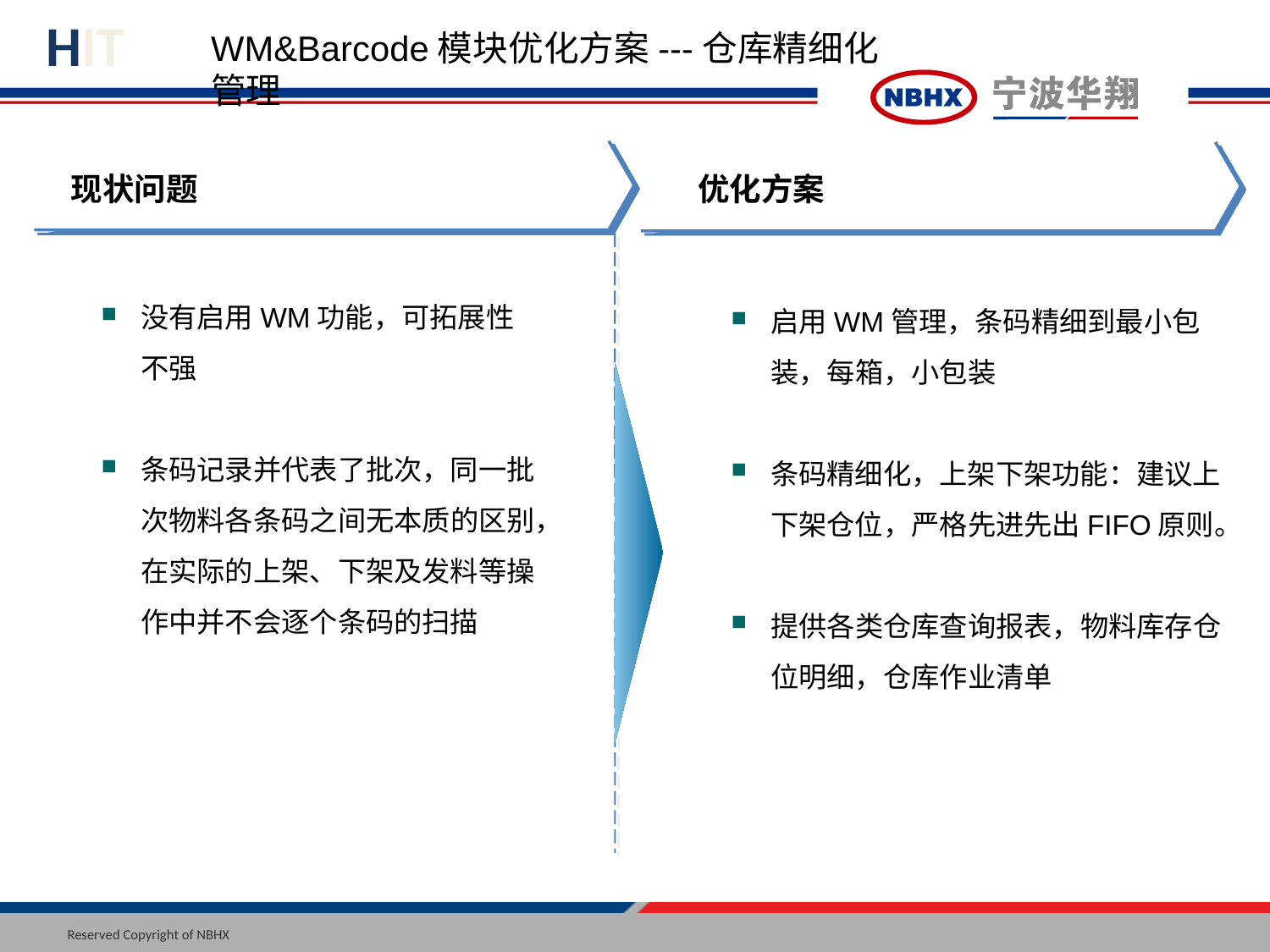

WM&Barcode模块优化方案---仓库精细化管理

现状问题
优化方案

没有启用WM功能，可拓展性不强

条码记录并代表了批次，同一批次物料各条码之间无本质的区别，在实际的上架、下架及发料等操作中并不会逐个条码的扫描

启用WM管理，条码精细到最小包装，每箱，小包装

条码精细化，上架下架功能：建议上下架仓位，严格先进先出FIFO原则。

提供各类仓库查询报表，物料库存仓位明细，仓库作业清单